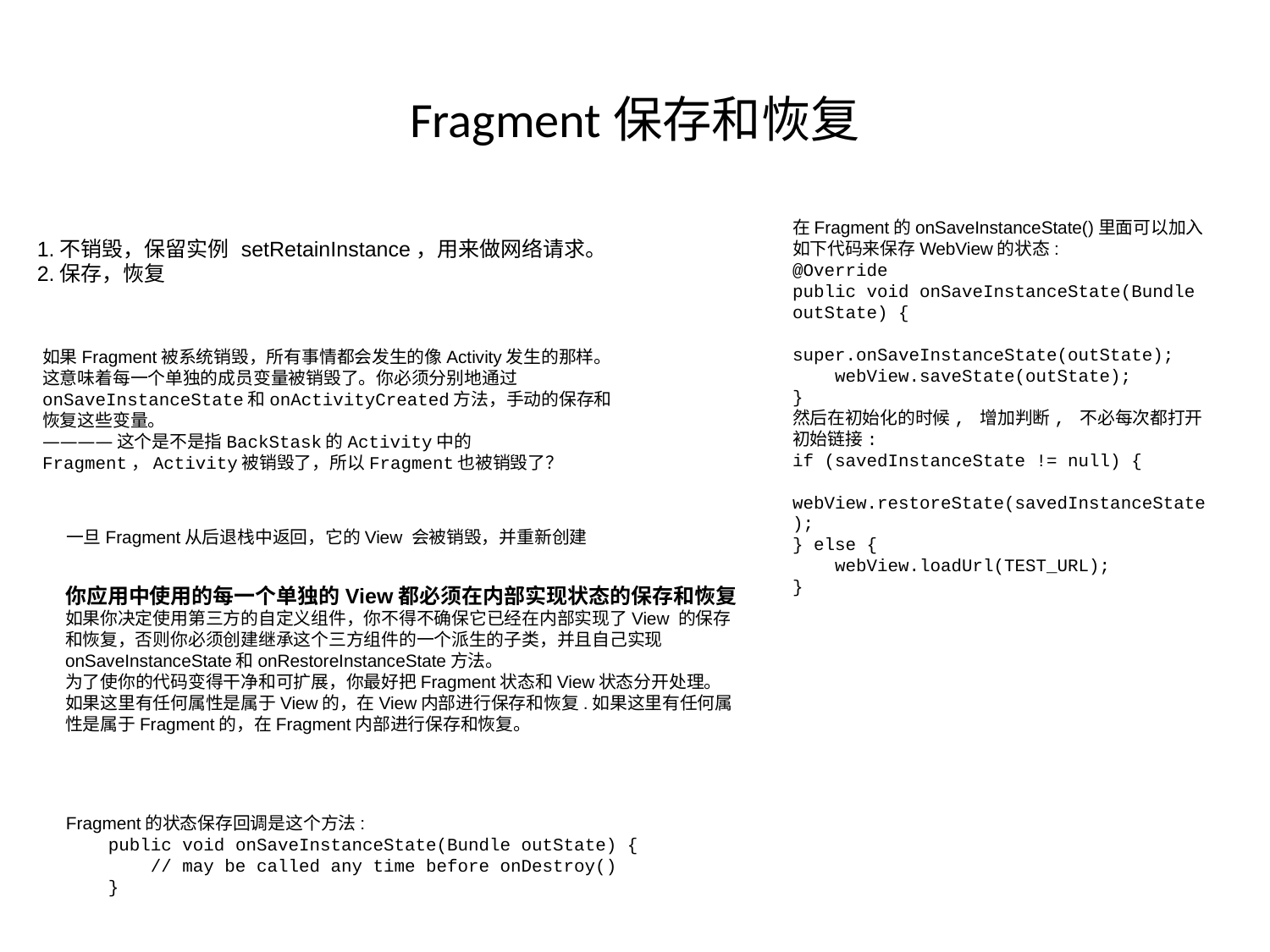

Fragment保存和恢复
1.不销毁，保留实例 setRetainInstance，用来做网络请求。
2.保存，恢复

在Fragment的onSaveInstanceState()里面可以加入如下代码来保存WebView的状态:
@Override
public void onSaveInstanceState(Bundle outState) {
    super.onSaveInstanceState(outState);
    webView.saveState(outState);
}
然后在初始化的时候, 增加判断, 不必每次都打开初始链接:
if (savedInstanceState != null) {
    webView.restoreState(savedInstanceState);
} else {
    webView.loadUrl(TEST_URL);
}
如果Fragment被系统销毁，所有事情都会发生的像Activity发生的那样。
这意味着每一个单独的成员变量被销毁了。你必须分别地通过onSaveInstanceState和onActivityCreated方法，手动的保存和恢复这些变量。
————这个是不是指BackStask的Activity中的Fragment，Activity被销毁了，所以Fragment也被销毁了？
一旦Fragment从后退栈中返回，它的View 会被销毁，并重新创建
你应用中使用的每一个单独的View都必须在内部实现状态的保存和恢复
如果你决定使用第三方的自定义组件，你不得不确保它已经在内部实现了View 的保存和恢复，否则你必须创建继承这个三方组件的一个派生的子类，并且自己实现onSaveInstanceState和onRestoreInstanceState方法。
为了使你的代码变得干净和可扩展，你最好把Fragment状态和View状态分开处理。如果这里有任何属性是属于View的，在View内部进行保存和恢复.如果这里有任何属性是属于Fragment的，在Fragment内部进行保存和恢复。

Fragment的状态保存回调是这个方法:
    public void onSaveInstanceState(Bundle outState) {
        // may be called any time before onDestroy()
    }